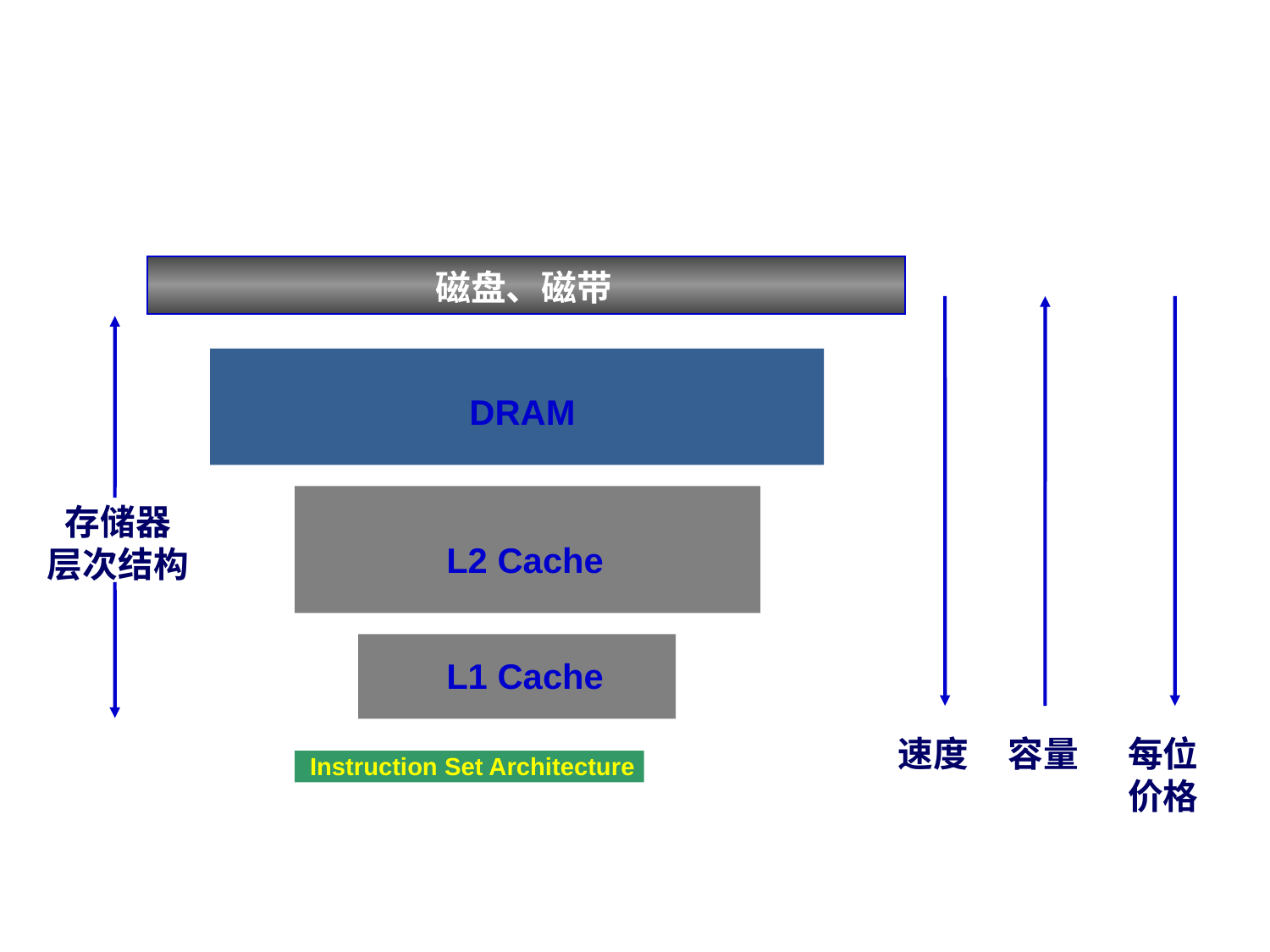

磁盘、磁带

DRAM

存储器
层次结构
L2 Cache

L1 Cache
速度
容量
每位
价格

Instruction Set Architecture